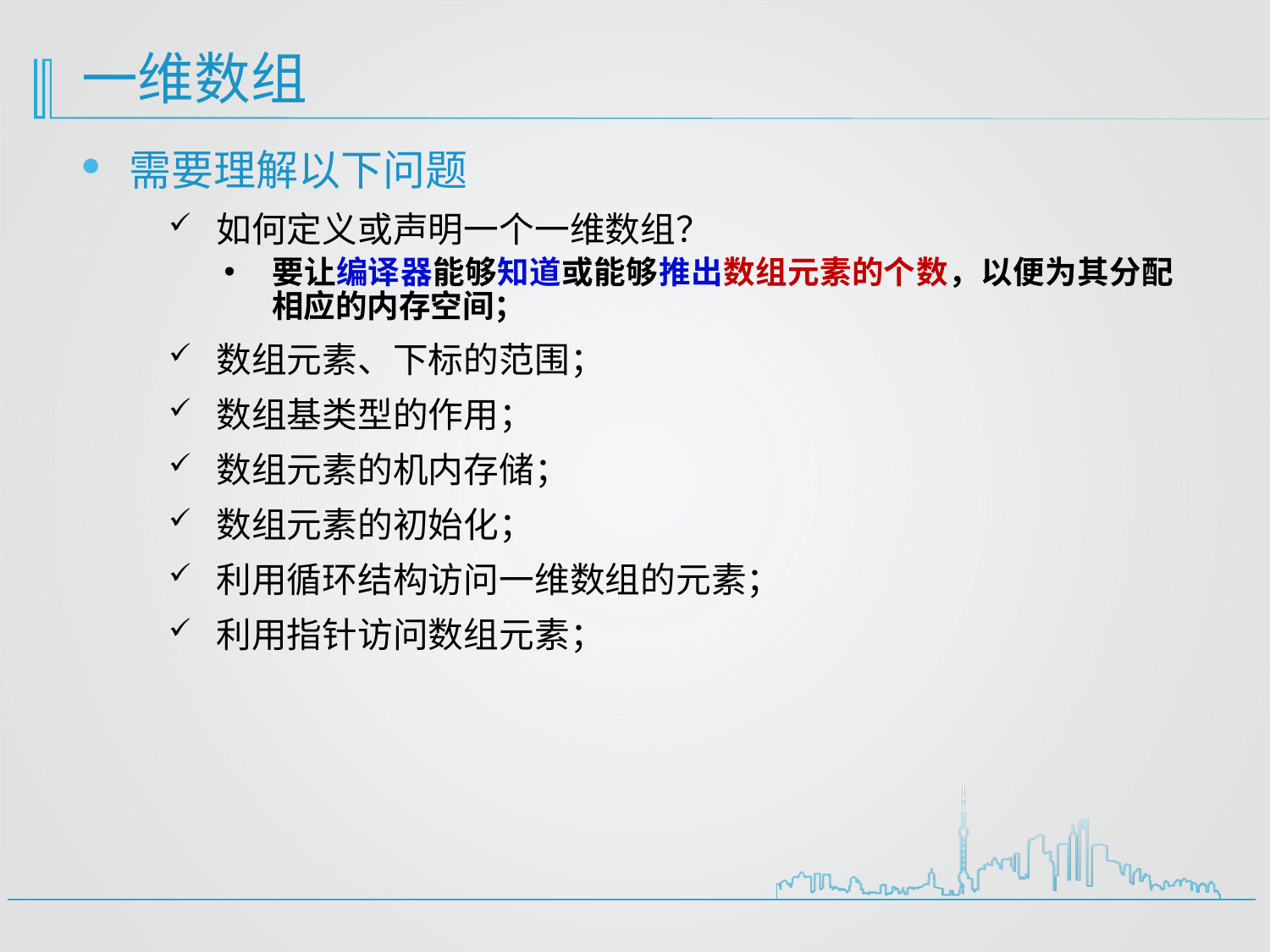

# 一维数组
需要理解以下问题
如何定义或声明一个一维数组？
要让编译器能够知道或能够推出数组元素的个数，以便为其分配相应的内存空间；
数组元素、下标的范围；
数组基类型的作用；
数组元素的机内存储；
数组元素的初始化；
利用循环结构访问一维数组的元素；
利用指针访问数组元素；